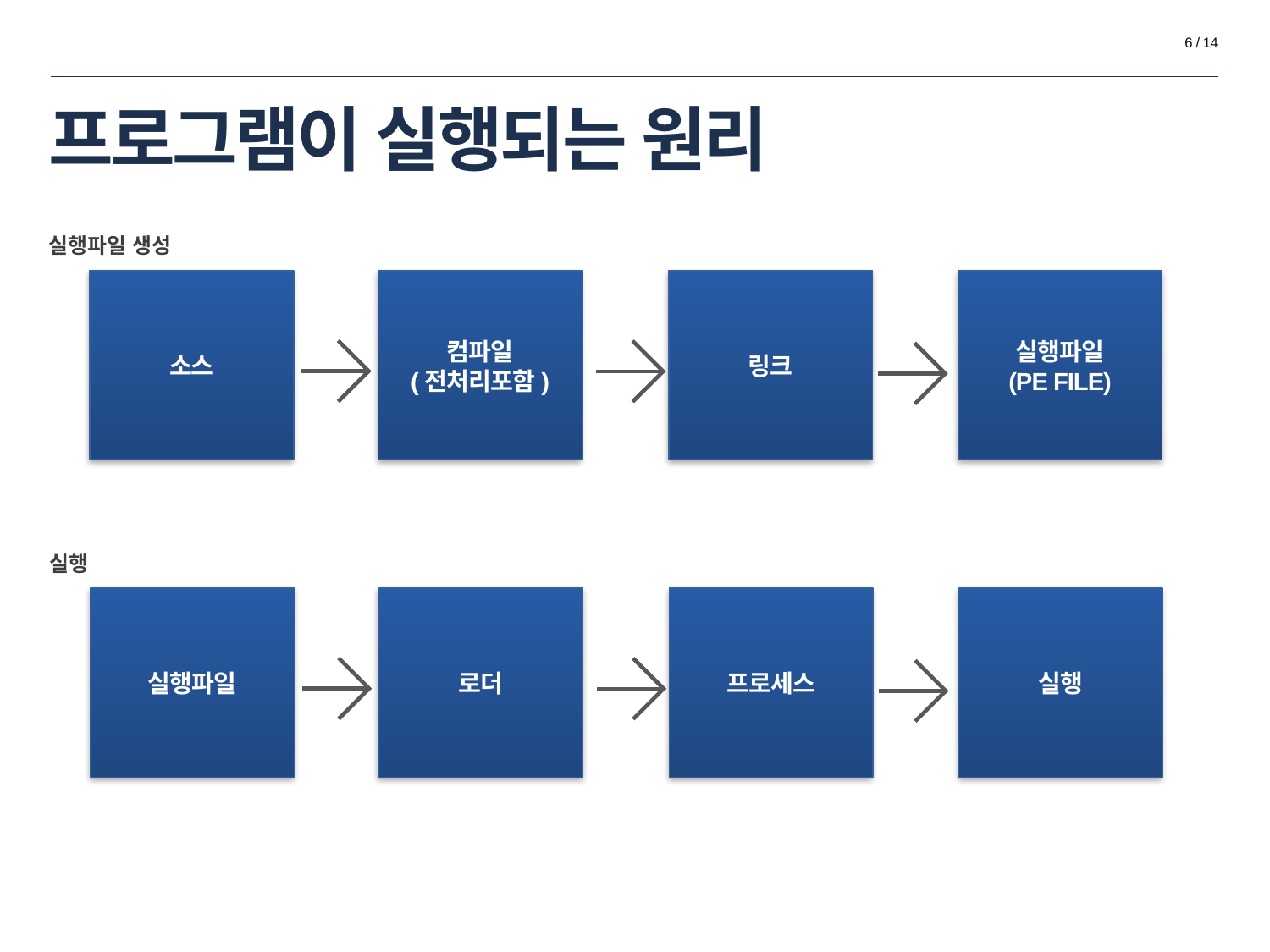

6 / 14
# 프로그램이 실행되는 원리
실행파일 생성
소스
컴파일
(전처리포함)
링크
실행파일
(PE FILE)
실행
실행파일
로더
프로세스
실행